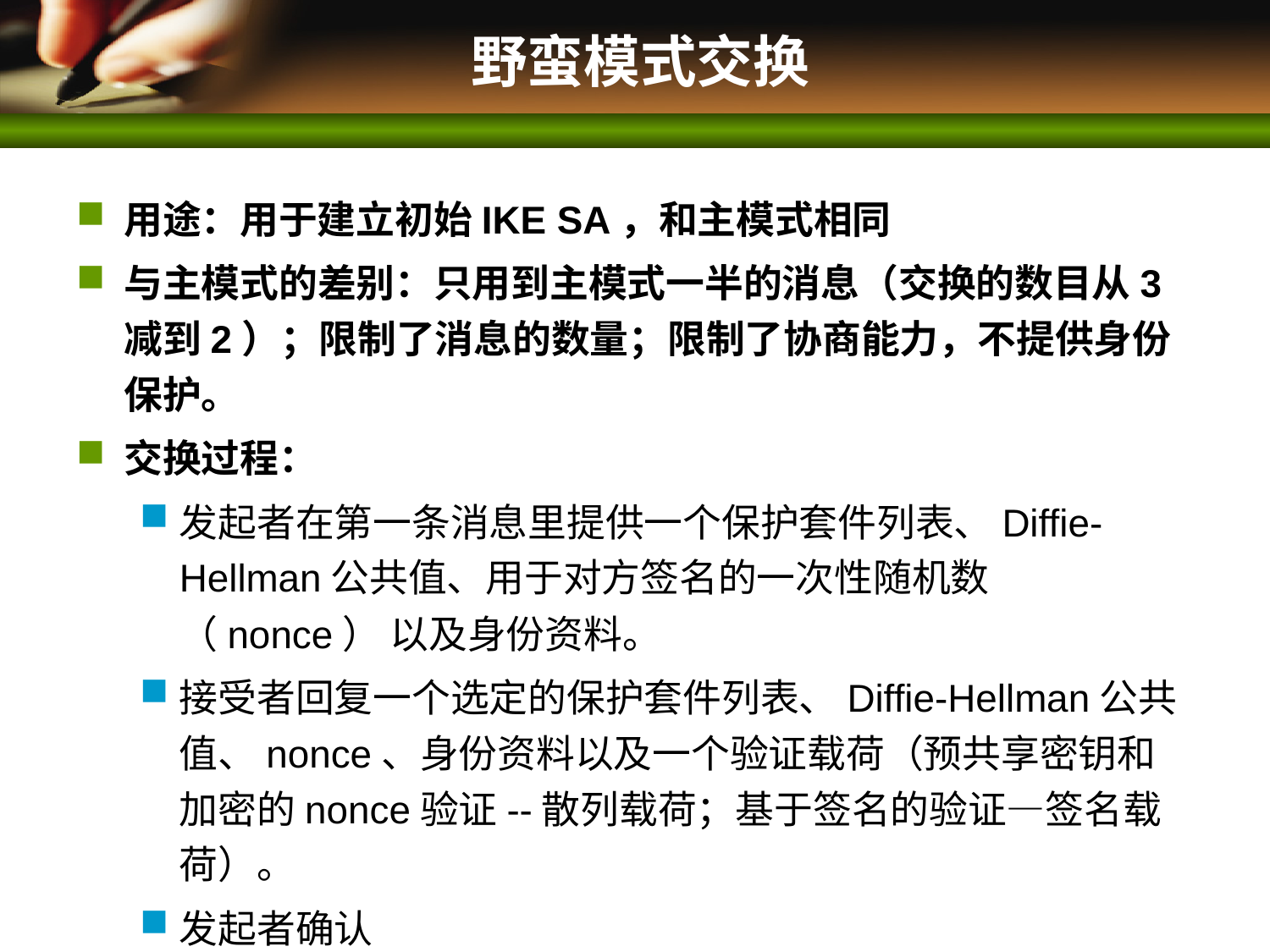

# 野蛮模式交换
用途：用于建立初始IKE SA，和主模式相同
与主模式的差别：只用到主模式一半的消息（交换的数目从3减到2）；限制了消息的数量；限制了协商能力，不提供身份保护。
交换过程：
发起者在第一条消息里提供一个保护套件列表、Diffie-Hellman公共值、用于对方签名的一次性随机数（nonce） 以及身份资料。
接受者回复一个选定的保护套件列表、Diffie-Hellman公共值、nonce、身份资料以及一个验证载荷（预共享密钥和加密的nonce验证--散列载荷；基于签名的验证—签名载荷）。
发起者确认